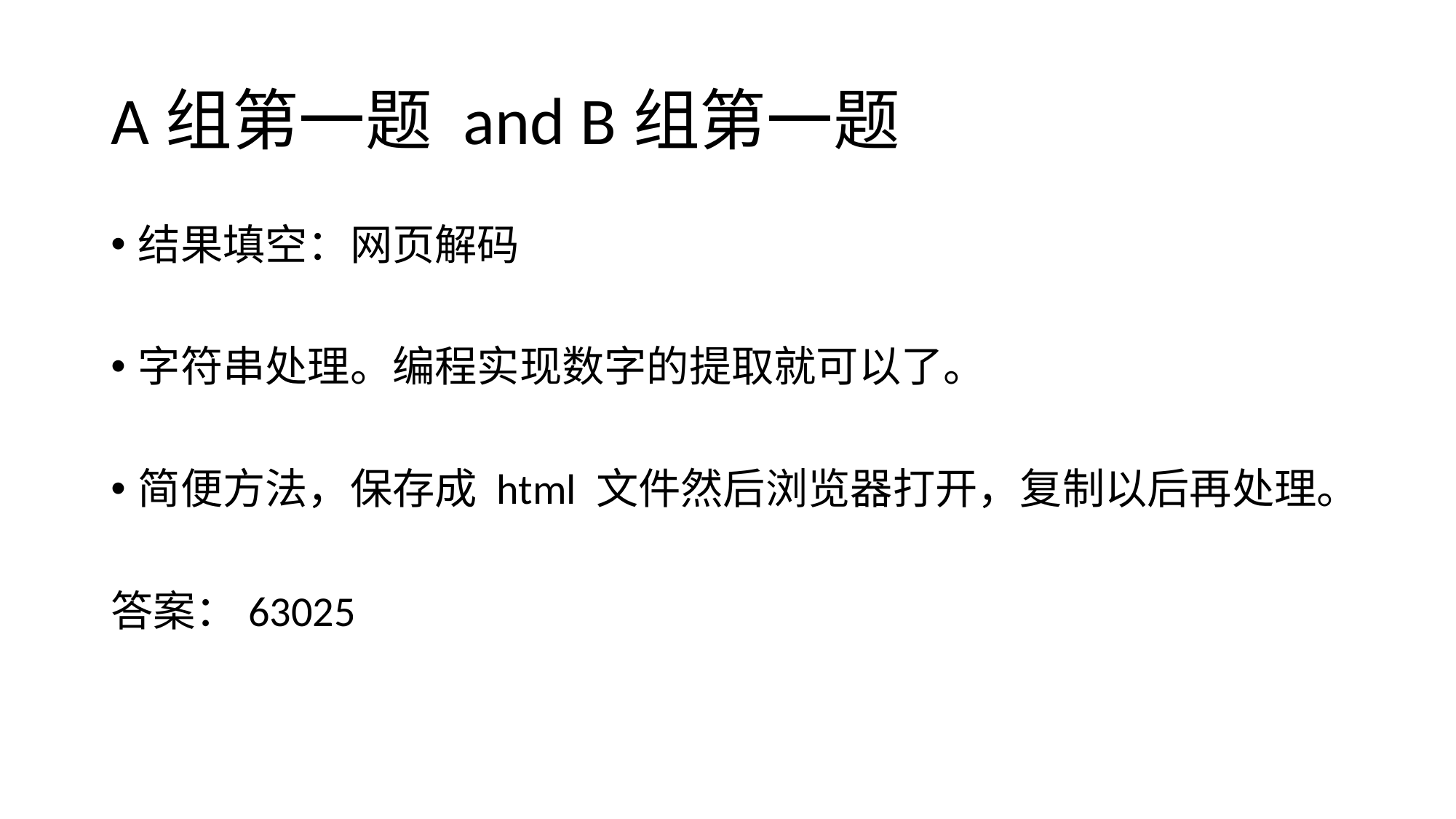

# A组第一题 and B组第一题
结果填空：网页解码

字符串处理。编程实现数字的提取就可以了。

简便方法，保存成 html 文件然后浏览器打开，复制以后再处理。

答案：63025